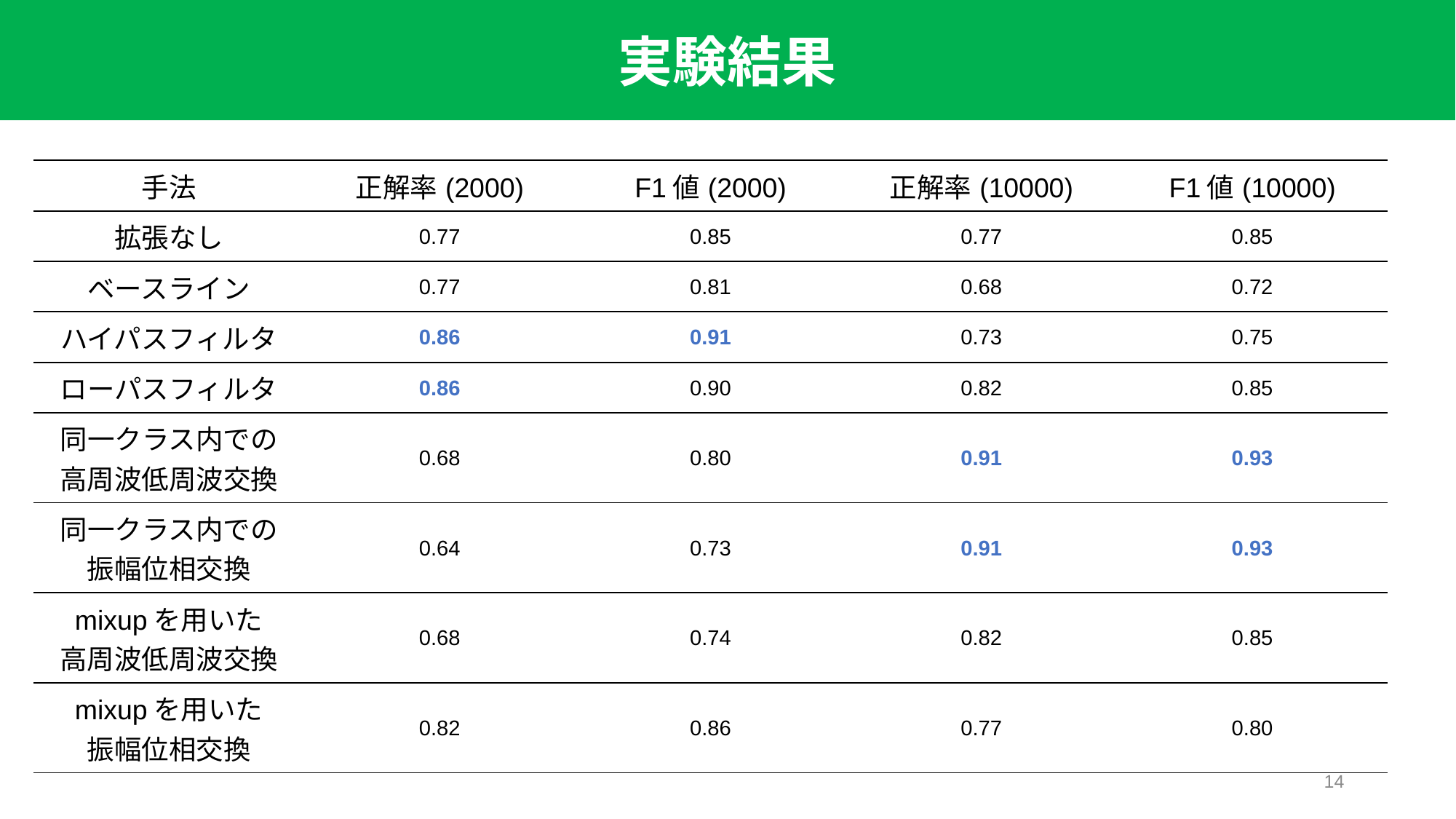

実験結果
| 手法 | 正解率(2000) | F1値(2000) | 正解率(10000) | F1値(10000) |
| --- | --- | --- | --- | --- |
| 拡張なし | 0.77 | 0.85 | 0.77 | 0.85 |
| ベースライン | 0.77 | 0.81 | 0.68 | 0.72 |
| ハイパスフィルタ | 0.86 | 0.91 | 0.73 | 0.75 |
| ローパスフィルタ | 0.86 | 0.90 | 0.82 | 0.85 |
| 同一クラス内での 高周波低周波交換 | 0.68 | 0.80 | 0.91 | 0.93 |
| 同一クラス内での 振幅位相交換 | 0.64 | 0.73 | 0.91 | 0.93 |
| mixupを用いた 高周波低周波交換 | 0.68 | 0.74 | 0.82 | 0.85 |
| mixupを用いた 振幅位相交換 | 0.82 | 0.86 | 0.77 | 0.80 |
14